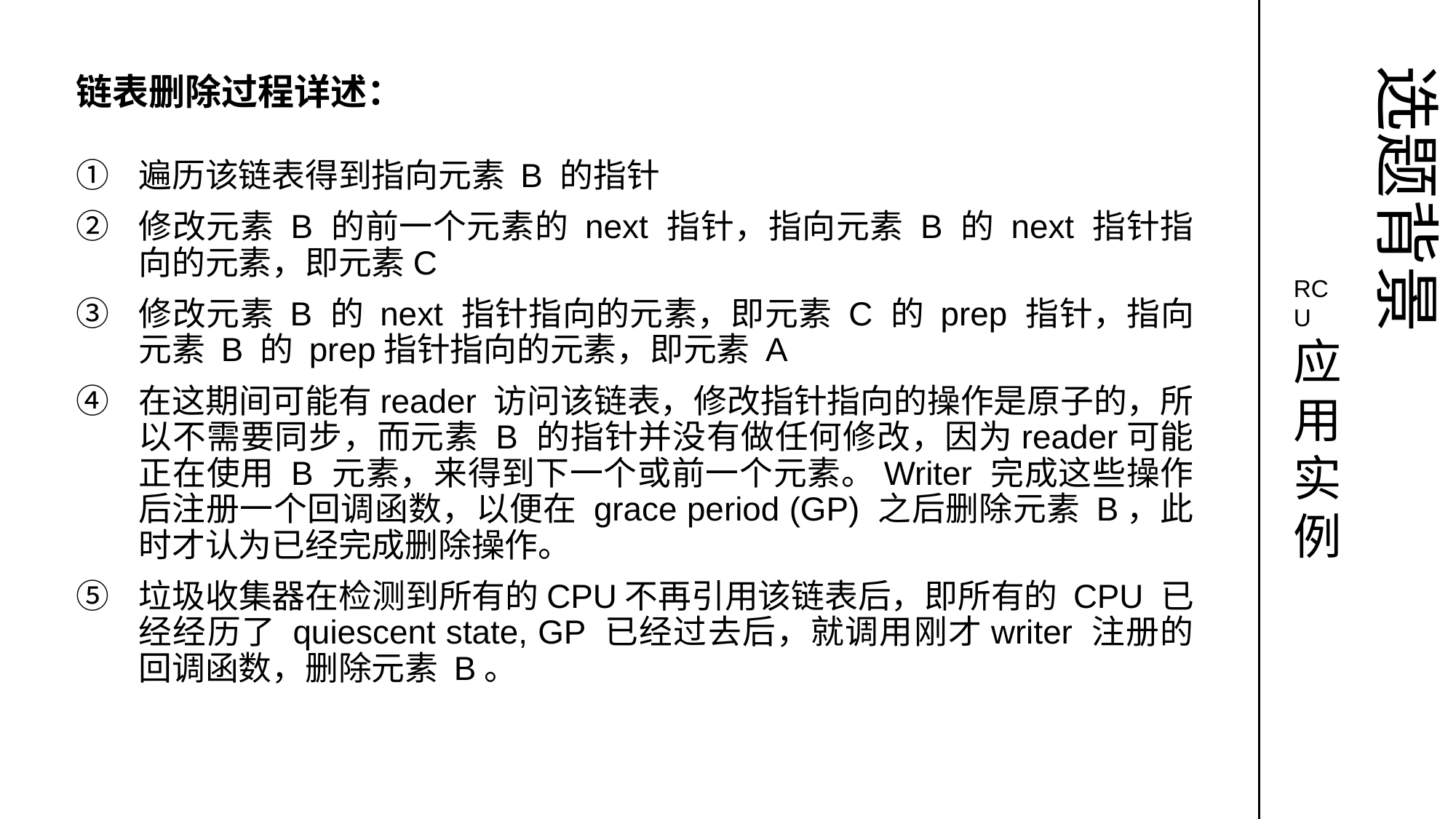

选题背景
# 链表删除过程详述：
遍历该链表得到指向元素 B 的指针
修改元素 B 的前一个元素的 next 指针，指向元素 B 的 next 指针指向的元素，即元素C
修改元素 B 的 next 指针指向的元素，即元素 C 的 prep 指针，指向元素 B 的 prep指针指向的元素，即元素 A
在这期间可能有reader 访问该链表，修改指针指向的操作是原子的，所以不需要同步，而元素 B 的指针并没有做任何修改，因为reader可能正在使用 B 元素，来得到下一个或前一个元素。Writer 完成这些操作后注册一个回调函数，以便在 grace period (GP) 之后删除元素 B，此时才认为已经完成删除操作。
垃圾收集器在检测到所有的CPU不再引用该链表后，即所有的 CPU 已经经历了 quiescent state, GP 已经过去后，就调用刚才writer 注册的回调函数，删除元素 B。

RCU
应用实例